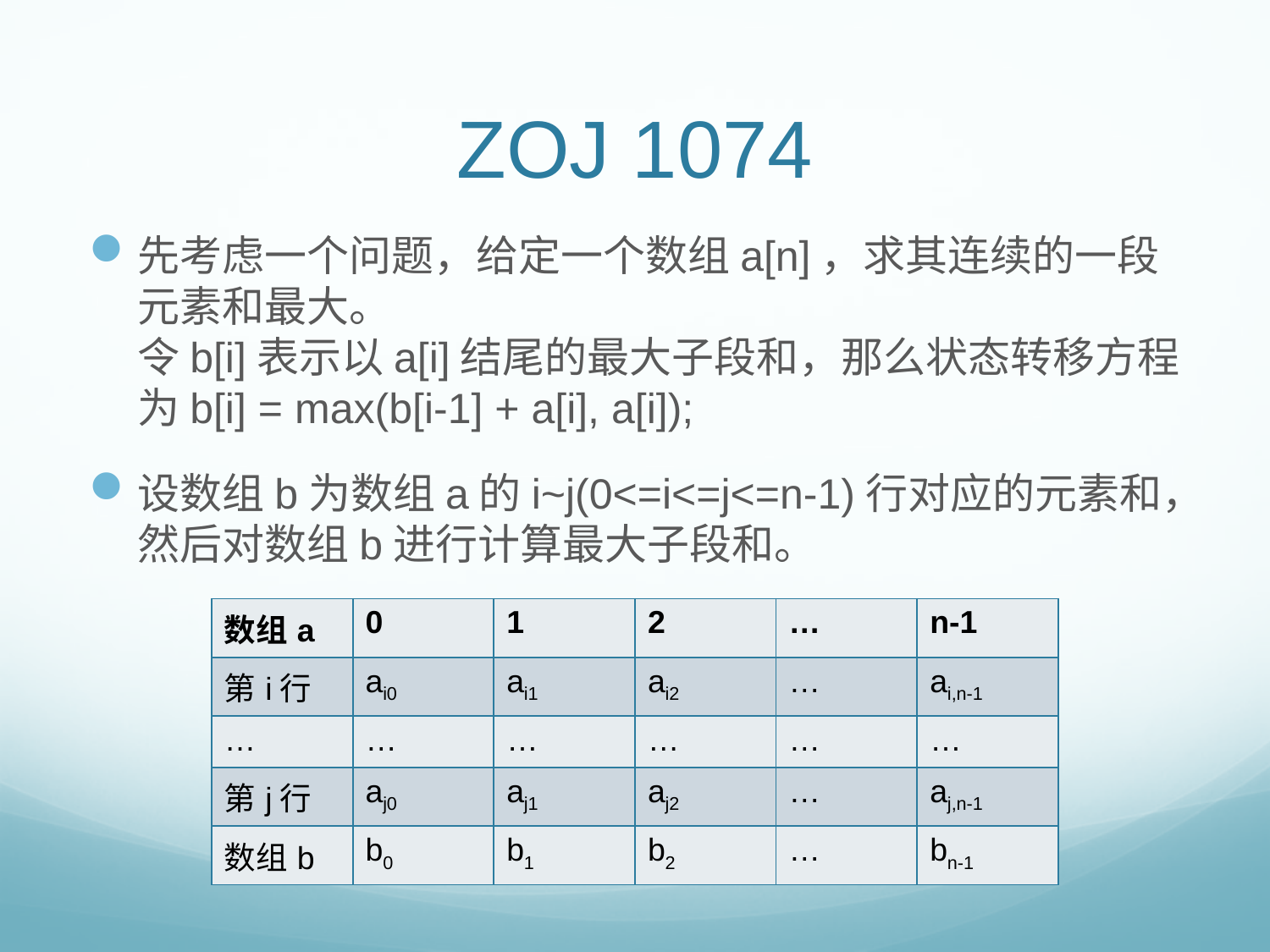

# ZOJ 1074
先考虑一个问题，给定一个数组a[n]，求其连续的一段元素和最大。
令b[i]表示以a[i]结尾的最大子段和，那么状态转移方程为b[i] = max(b[i-1] + a[i], a[i]);
设数组b为数组a的i~j(0<=i<=j<=n-1)行对应的元素和，然后对数组b进行计算最大子段和。

| 数组a | 0 | 1 | 2 | … | n-1 |
| --- | --- | --- | --- | --- | --- |
| 第i行 | ai0 | ai1 | ai2 | … | ai,n-1 |
| … | … | … | … | … | … |
| 第j行 | aj0 | aj1 | aj2 | … | aj,n-1 |
| 数组b | b0 | b1 | b2 | … | bn-1 |